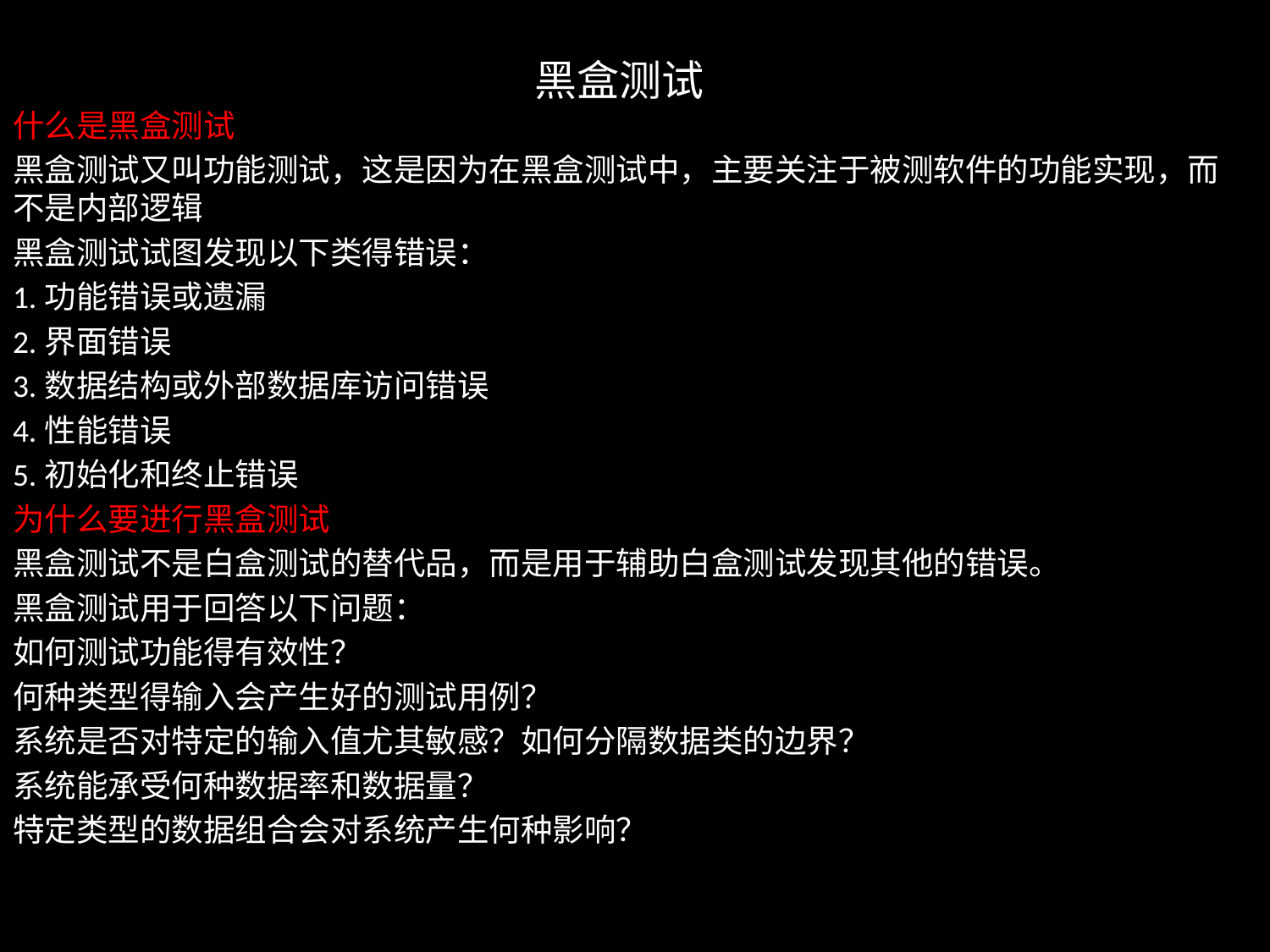

# 黑盒测试
什么是黑盒测试
黑盒测试又叫功能测试，这是因为在黑盒测试中，主要关注于被测软件的功能实现，而不是内部逻辑
黑盒测试试图发现以下类得错误：
1.功能错误或遗漏
2.界面错误
3.数据结构或外部数据库访问错误
4.性能错误
5.初始化和终止错误
为什么要进行黑盒测试
黑盒测试不是白盒测试的替代品，而是用于辅助白盒测试发现其他的错误。
黑盒测试用于回答以下问题：
如何测试功能得有效性？
何种类型得输入会产生好的测试用例？
系统是否对特定的输入值尤其敏感？如何分隔数据类的边界？
系统能承受何种数据率和数据量？
特定类型的数据组合会对系统产生何种影响？